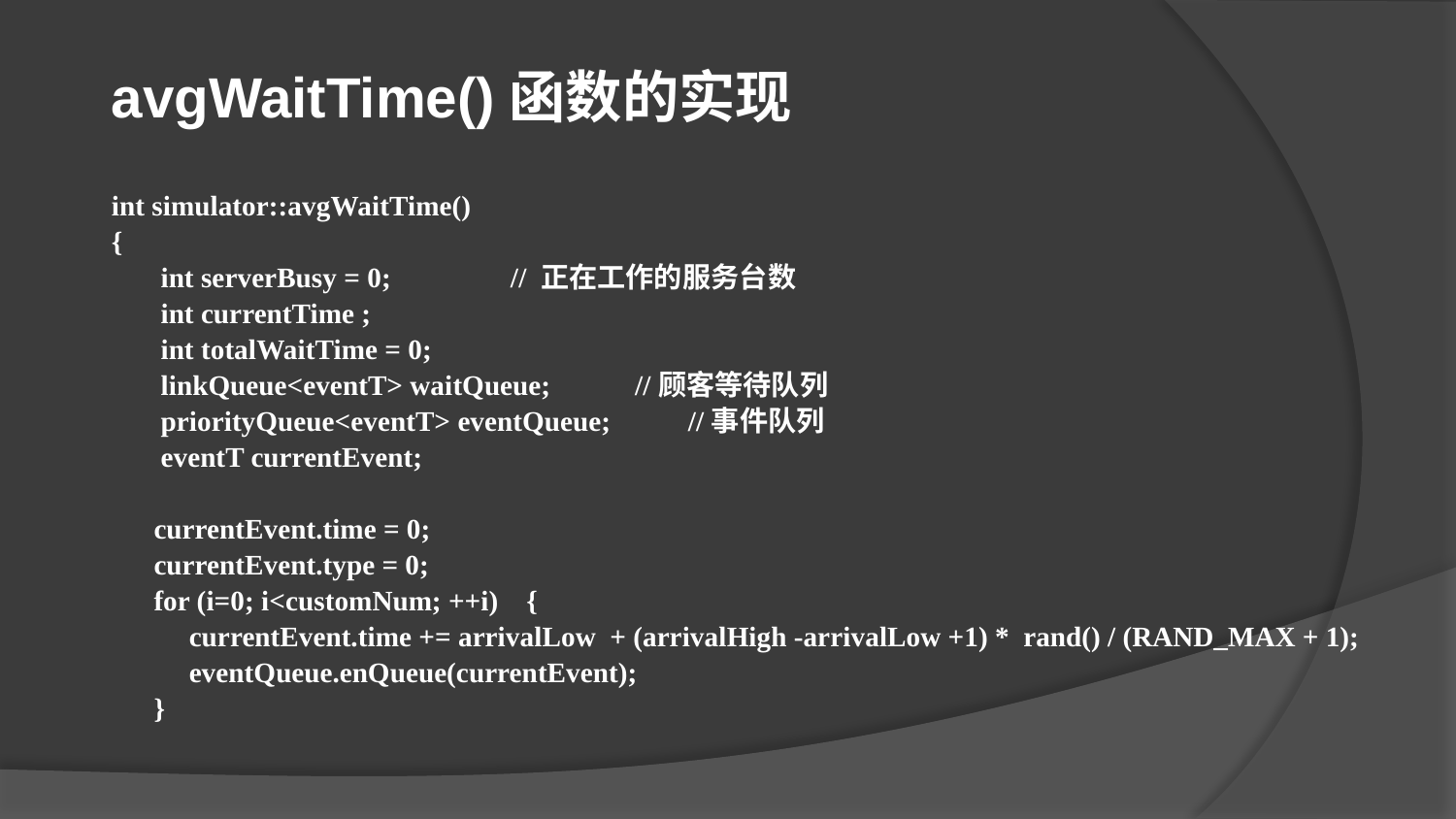

avgWaitTime()函数的实现
int simulator::avgWaitTime()
{
       int serverBusy = 0;                 // 正在工作的服务台数
       int currentTime ;
       int totalWaitTime = 0;
       linkQueue<eventT> waitQueue;            //顾客等待队列
       priorityQueue<eventT> eventQueue;           //事件队列
       eventT currentEvent;

      currentEvent.time = 0;
      currentEvent.type = 0;
      for (i=0; i<customNum; ++i)    {
           currentEvent.time += arrivalLow  + (arrivalHigh -arrivalLow +1) *  rand() / (RAND_MAX + 1);
           eventQueue.enQueue(currentEvent);
      }